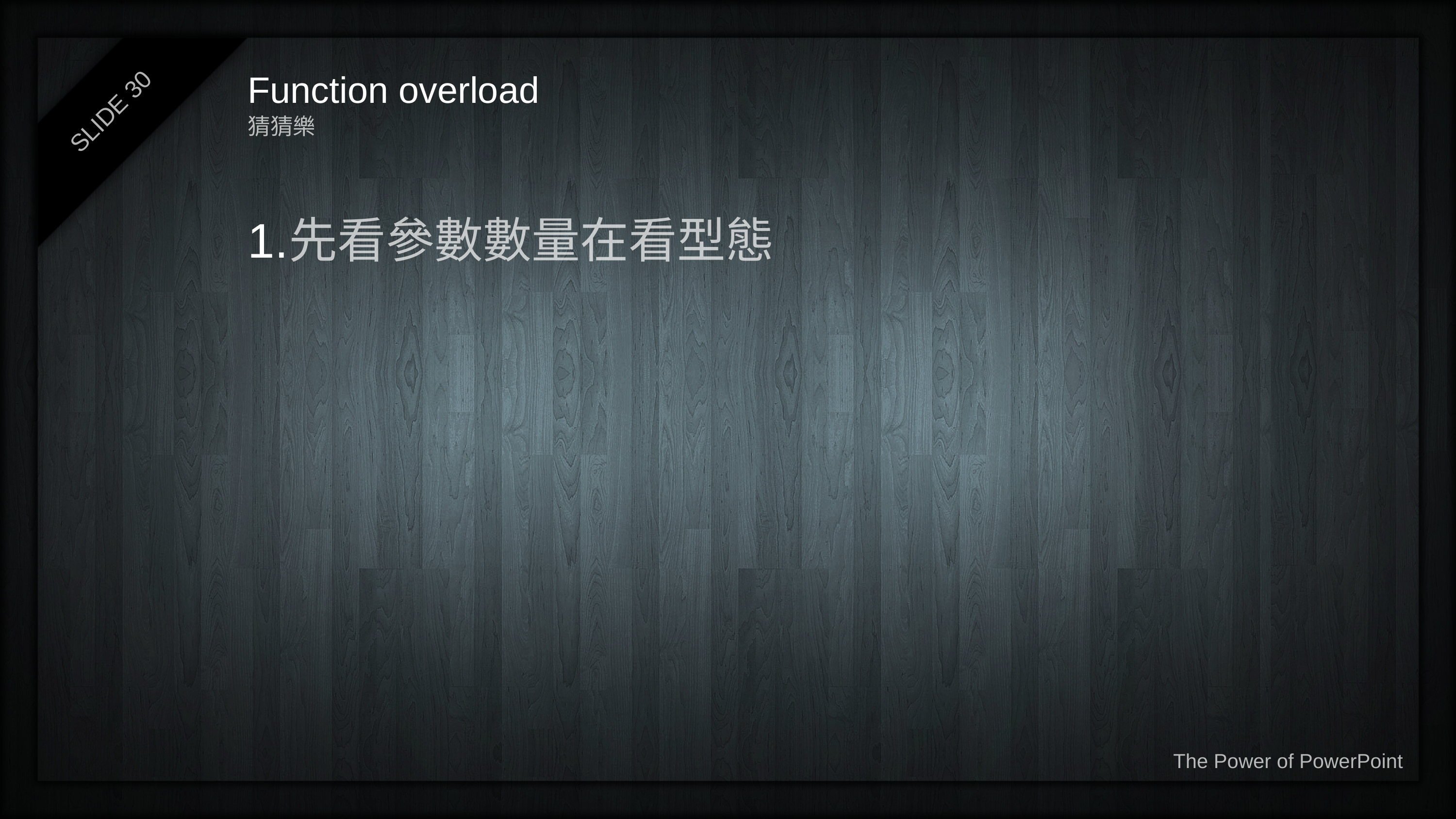

# Function overload
SLIDE 30
猜猜樂
先看參數數量在看型態